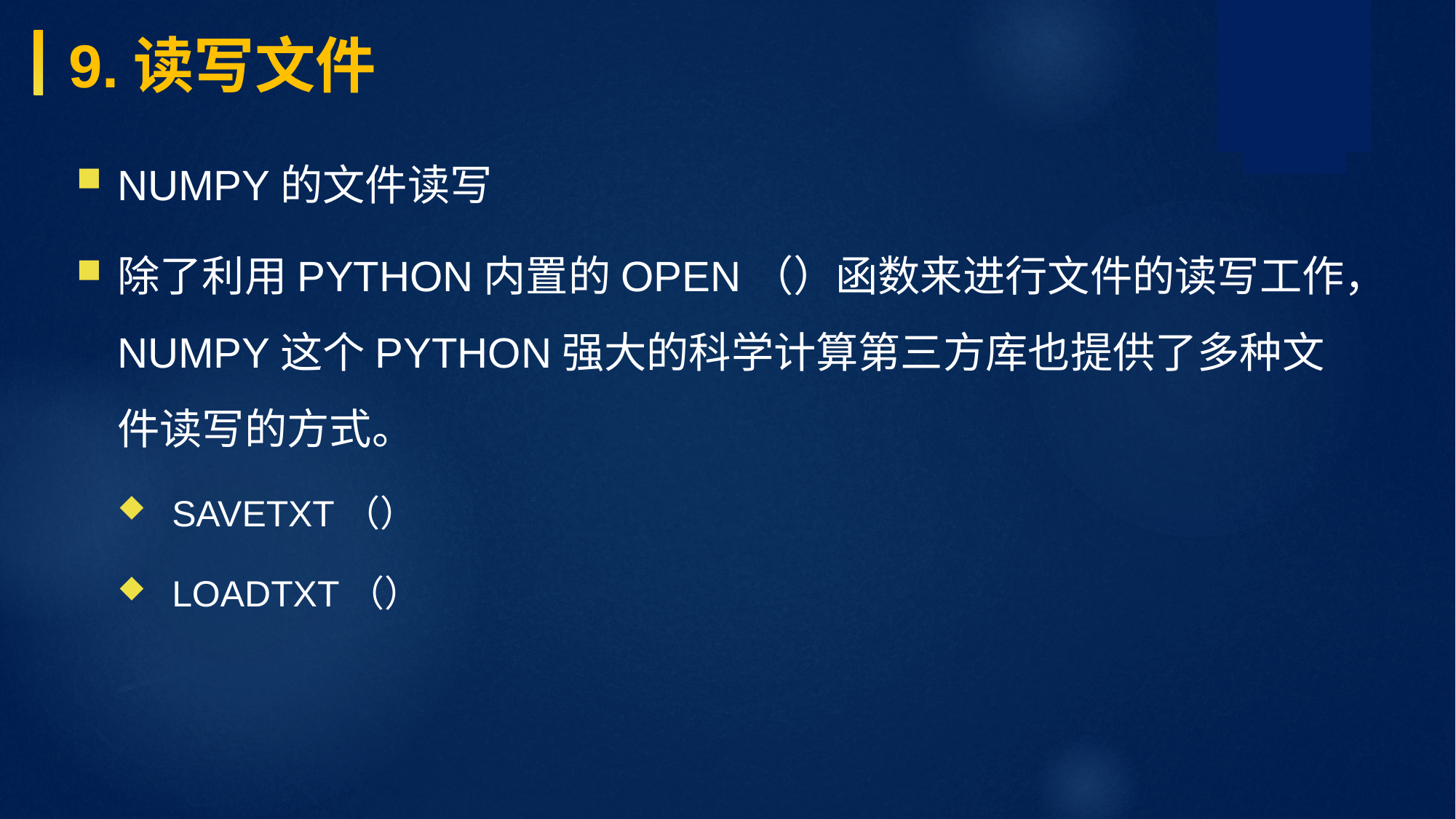

9.读写文件
NumPy的文件读写
除了利用Python内置的open（）函数来进行文件的读写工作，NumPy这个Python强大的科学计算第三方库也提供了多种文件读写的方式。
savetxt（）
loadtxt（）